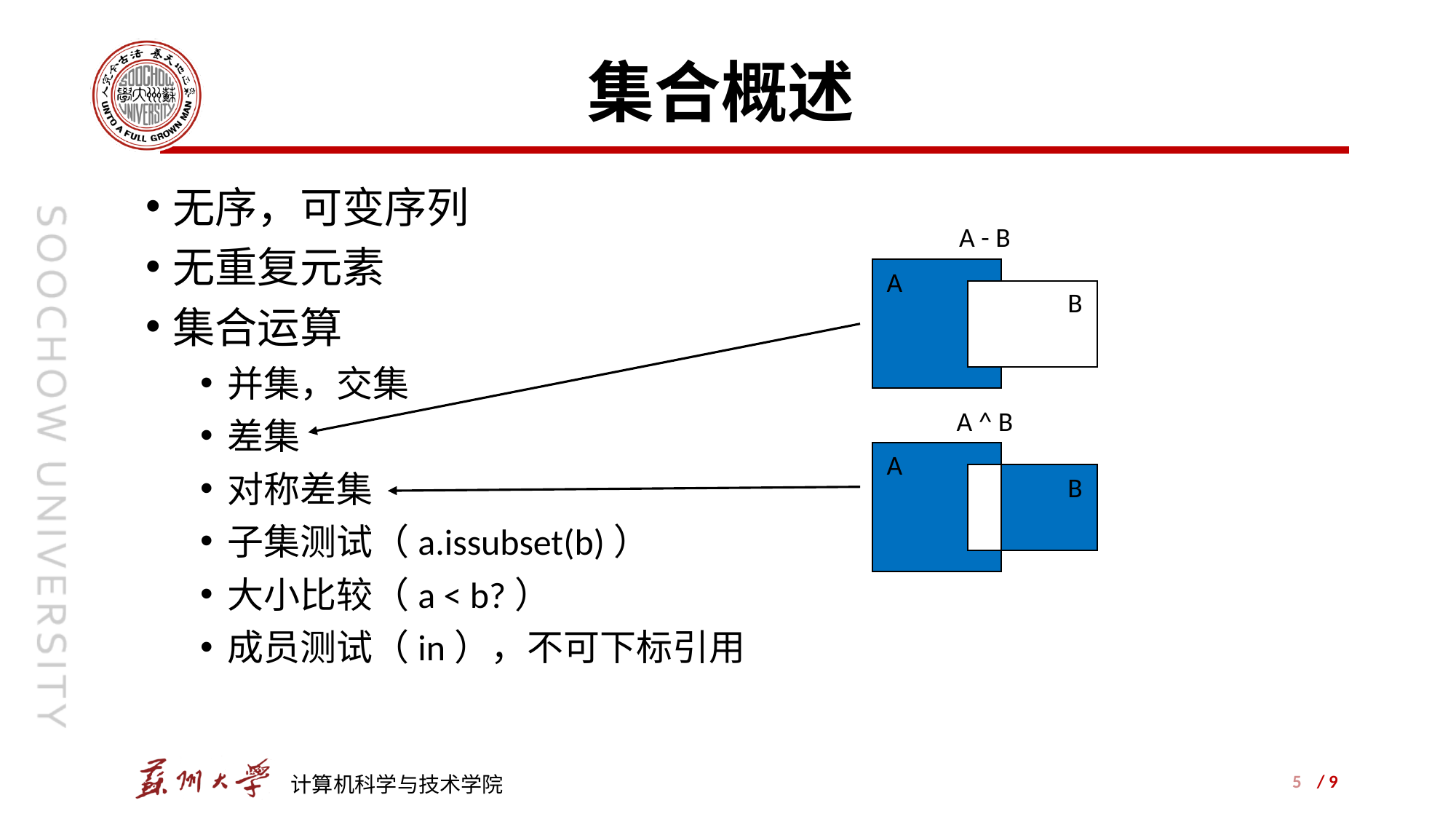

# 集合概述
无序，可变序列
无重复元素
集合运算
并集，交集
差集
对称差集
子集测试（a.issubset(b)）
大小比较（a < b?）
成员测试（in），不可下标引用
A - B

A
B

A ^ B

A

B
5